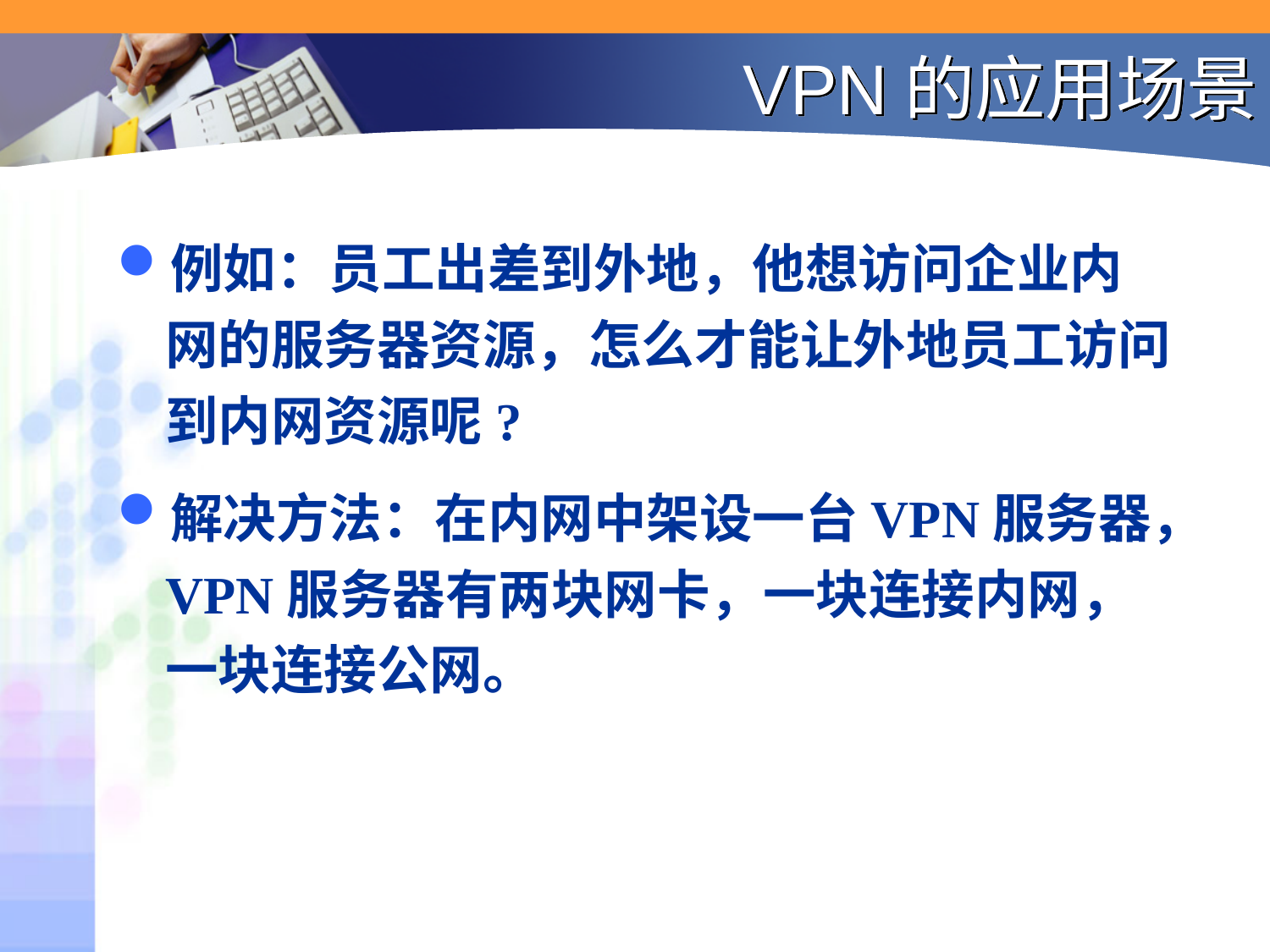

# VPN的应用场景
例如：员工出差到外地，他想访问企业内网的服务器资源，怎么才能让外地员工访问到内网资源呢?
解决方法：在内网中架设一台VPN服务器，VPN服务器有两块网卡，一块连接内网，一块连接公网。